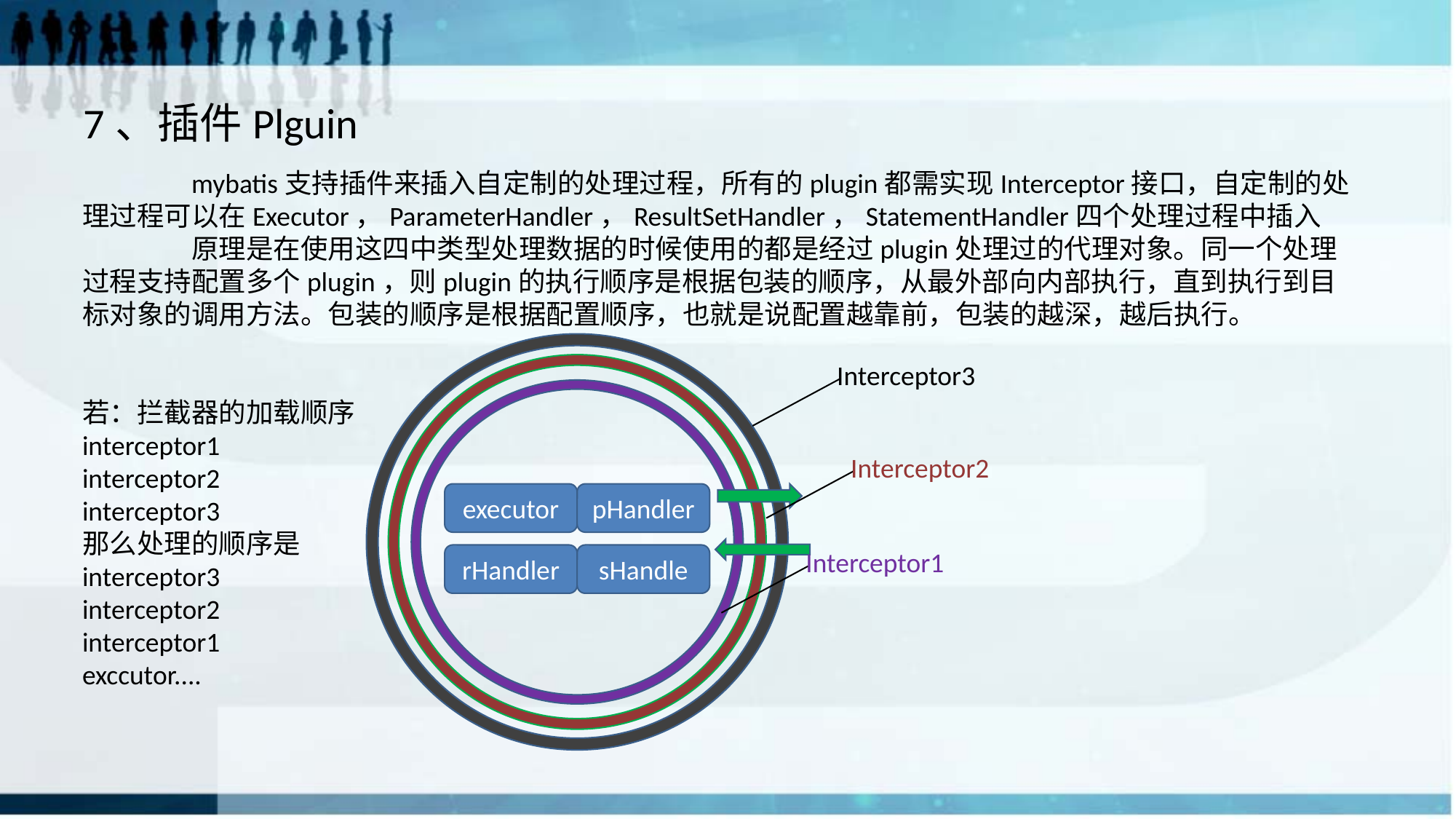

# 7、插件Plguin
	mybatis支持插件来插入自定制的处理过程，所有的plugin都需实现Interceptor接口，自定制的处理过程可以在Executor，ParameterHandler，ResultSetHandler，StatementHandler四个处理过程中插入
	原理是在使用这四中类型处理数据的时候使用的都是经过plugin处理过的代理对象。同一个处理过程支持配置多个plugin，则plugin的执行顺序是根据包装的顺序，从最外部向内部执行，直到执行到目标对象的调用方法。包装的顺序是根据配置顺序，也就是说配置越靠前，包装的越深，越后执行。

若：拦截器的加载顺序
interceptor1
interceptor2
interceptor3
那么处理的顺序是
interceptor3
interceptor2
interceptor1
exccutor....

Interceptor3

Interceptor2
executor
pHandler

Interceptor1

rHandler
sHandle